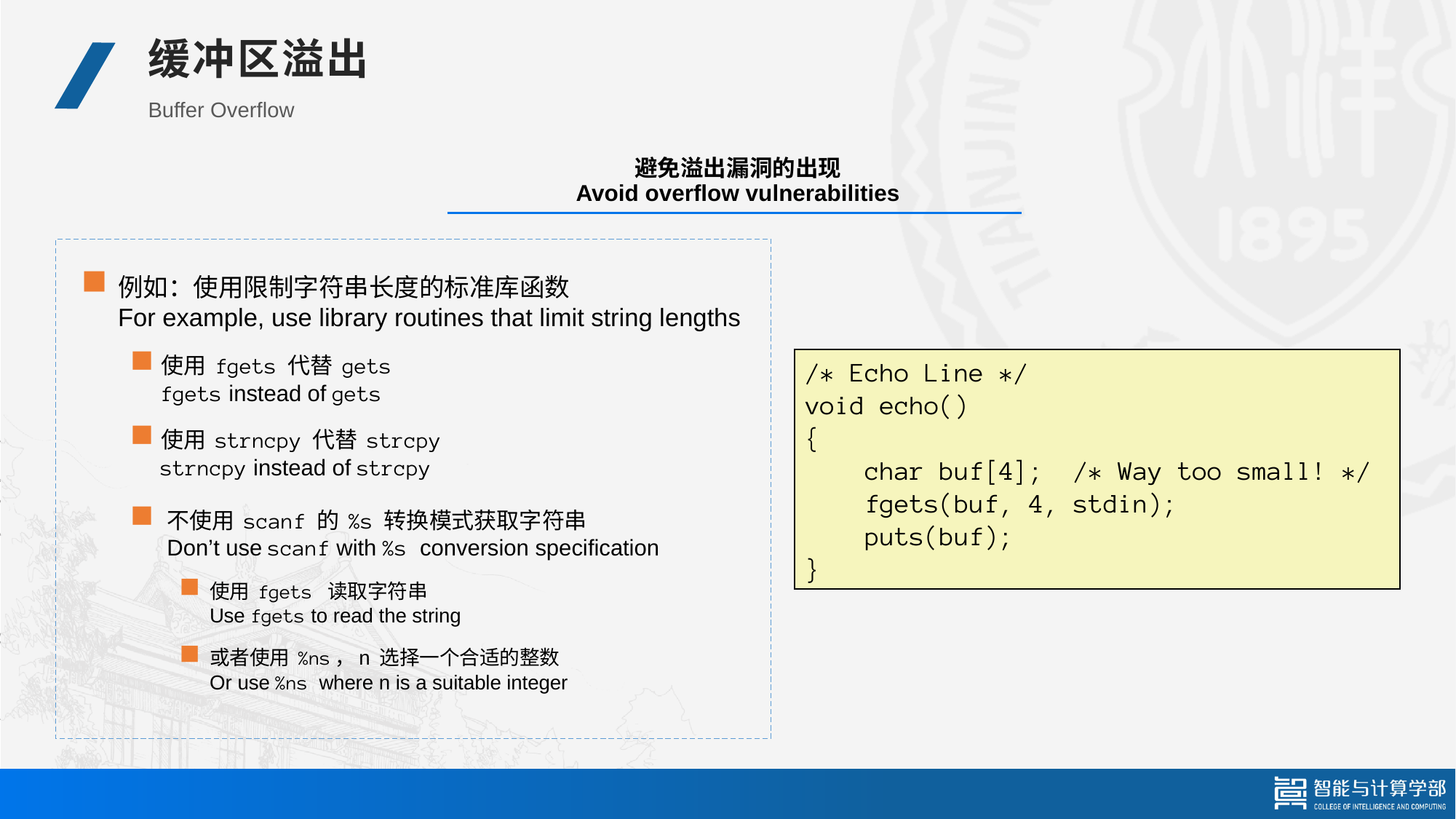

缓冲区溢出
Buffer Overflow
# 避免溢出漏洞的出现 Avoid overflow vulnerabilities
例如：使用限制字符串长度的标准库函数
For example, use library routines that limit string lengths
使用 fgets 代替 gets
fgets instead of gets
使用 strncpy 代替 strcpy
strncpy instead of strcpy
不使用 scanf 的 %s 转换模式获取字符串
Don’t use scanf with %s conversion specification
使用 fgets 读取字符串
Use fgets to read the string
或者使用 %ns，n 选择一个合适的整数
Or use %ns where n is a suitable integer

/* Echo Line */
void echo()
{
    char buf[4];  /* Way too small! */
    fgets(buf, 4, stdin);
    puts(buf);
}